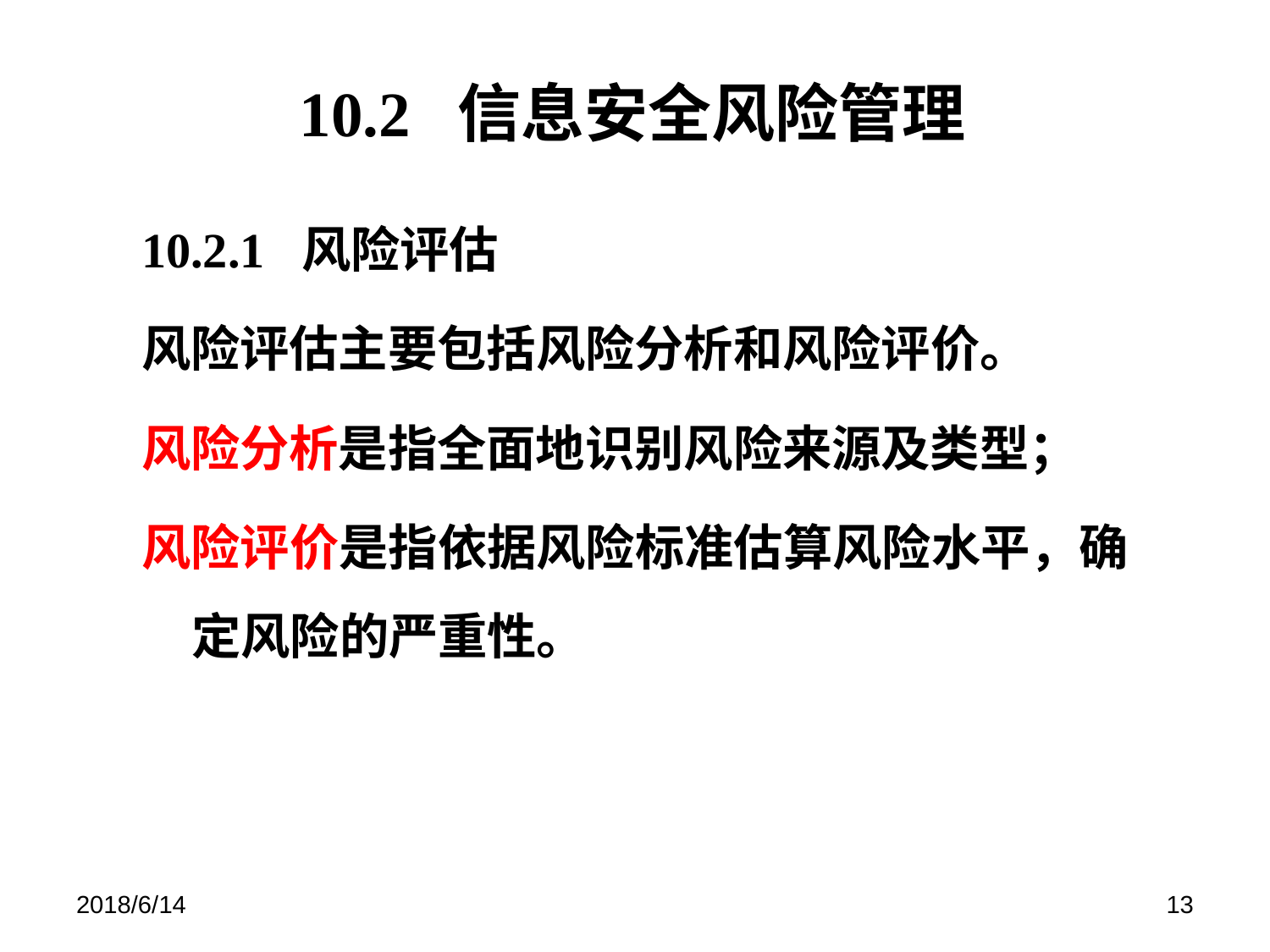

# 10.2  信息安全风险管理
10.2.1  风险评估
风险评估主要包括风险分析和风险评价。
风险分析是指全面地识别风险来源及类型；
风险评价是指依据风险标准估算风险水平，确定风险的严重性。
2018/6/14
13